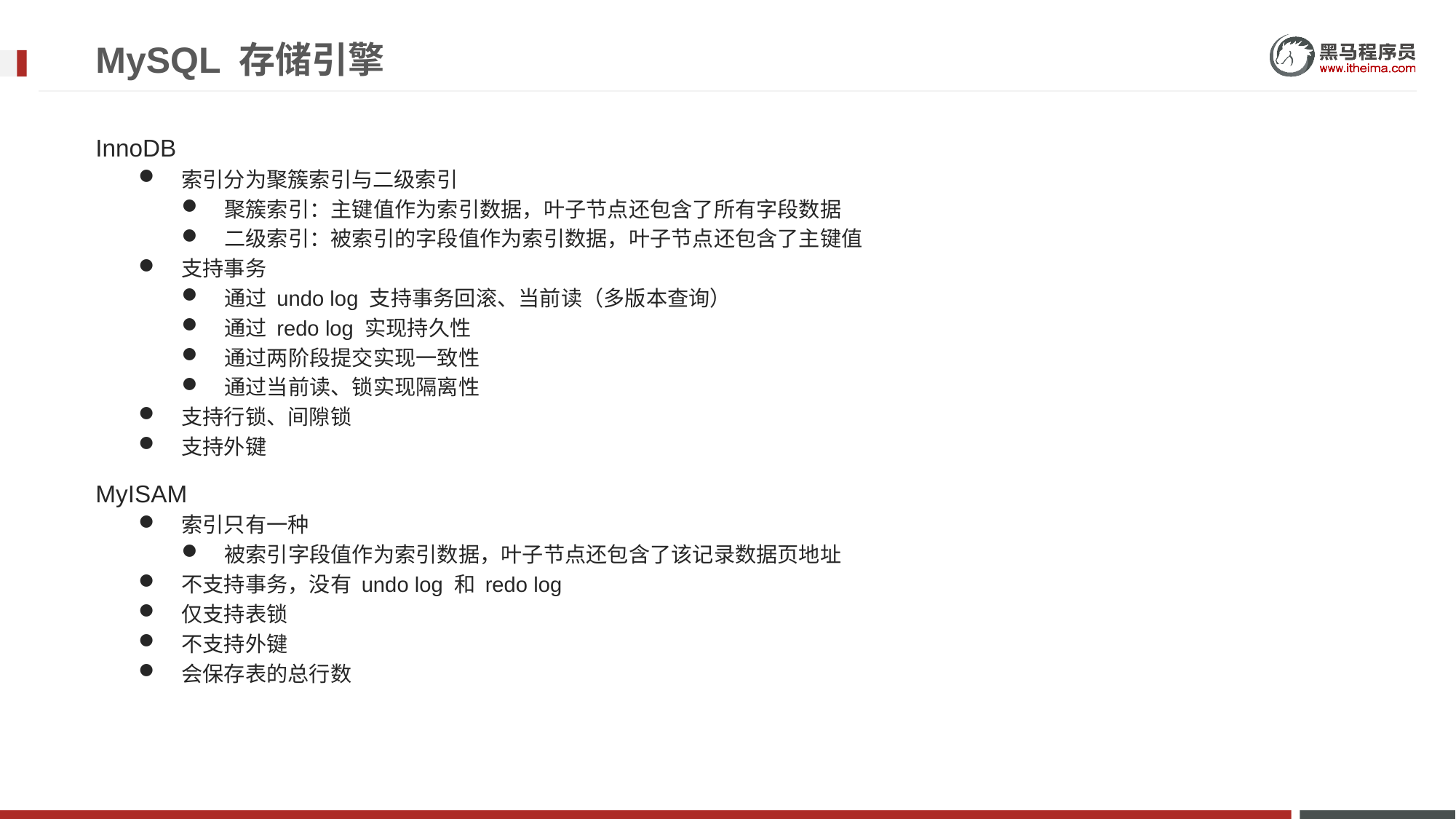

# MySQL 存储引擎
InnoDB
索引分为聚簇索引与二级索引
聚簇索引：主键值作为索引数据，叶子节点还包含了所有字段数据
二级索引：被索引的字段值作为索引数据，叶子节点还包含了主键值
支持事务
通过 undo log 支持事务回滚、当前读（多版本查询）
通过 redo log 实现持久性
通过两阶段提交实现一致性
通过当前读、锁实现隔离性
支持行锁、间隙锁
支持外键
MyISAM
索引只有一种
被索引字段值作为索引数据，叶子节点还包含了该记录数据页地址
不支持事务，没有 undo log 和 redo log
仅支持表锁
不支持外键
会保存表的总行数